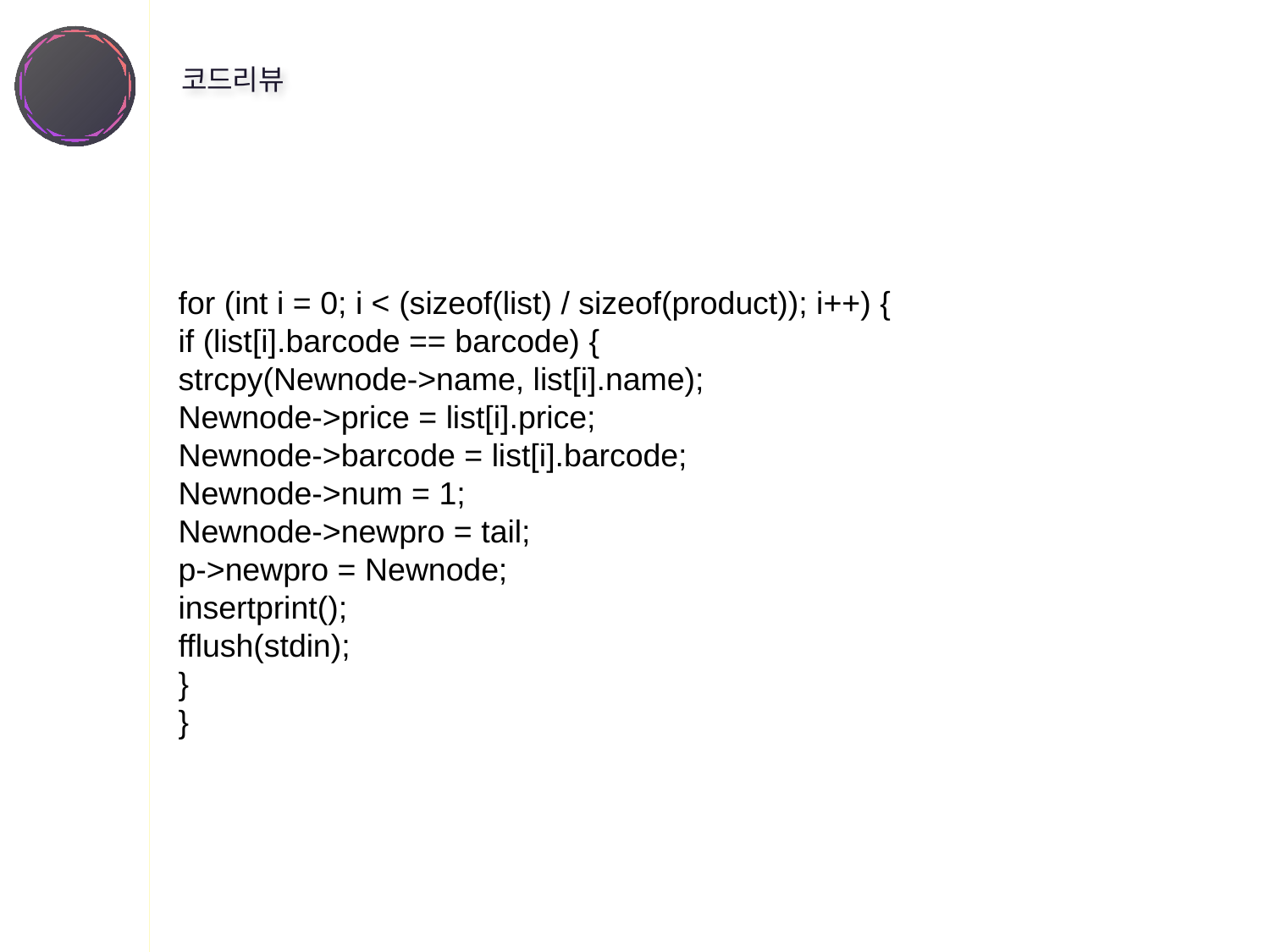

# 코드리뷰
01
for (int i = 0; i < (sizeof(list) / sizeof(product)); i++) {
if (list[i].barcode == barcode) {
strcpy(Newnode->name, list[i].name);
Newnode->price = list[i].price;
Newnode->barcode = list[i].barcode;
Newnode->num = 1;
Newnode->newpro = tail;
p->newpro = Newnode;
insertprint();
fflush(stdin);
}
}